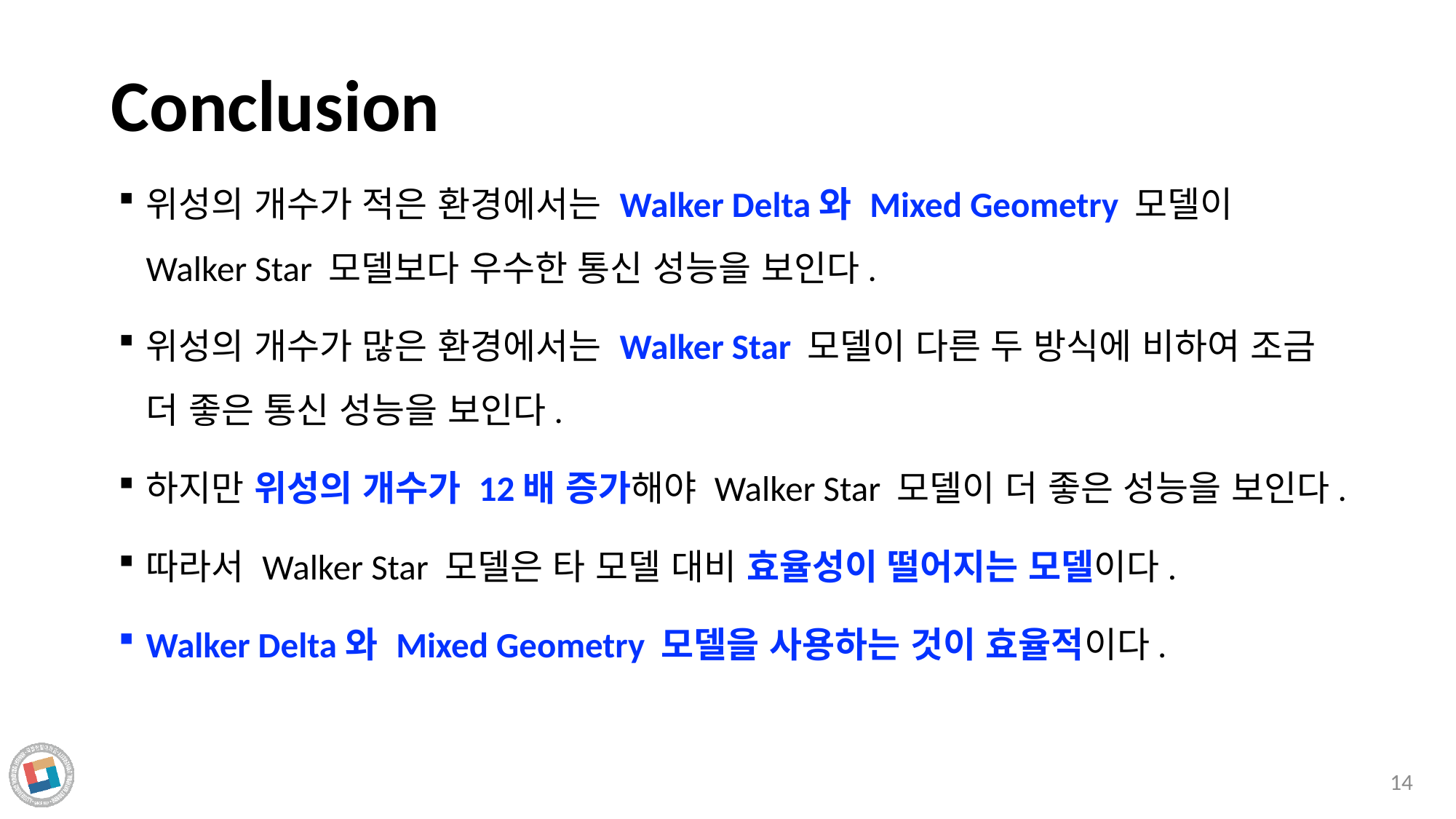

# Conclusion
위성의 개수가 적은 환경에서는 Walker Delta와 Mixed Geometry 모델이 Walker Star 모델보다 우수한 통신 성능을 보인다.
위성의 개수가 많은 환경에서는 Walker Star 모델이 다른 두 방식에 비하여 조금 더 좋은 통신 성능을 보인다.
하지만 위성의 개수가 12배 증가해야 Walker Star 모델이 더 좋은 성능을 보인다.
따라서 Walker Star 모델은 타 모델 대비 효율성이 떨어지는 모델이다.
Walker Delta와 Mixed Geometry 모델을 사용하는 것이 효율적이다.